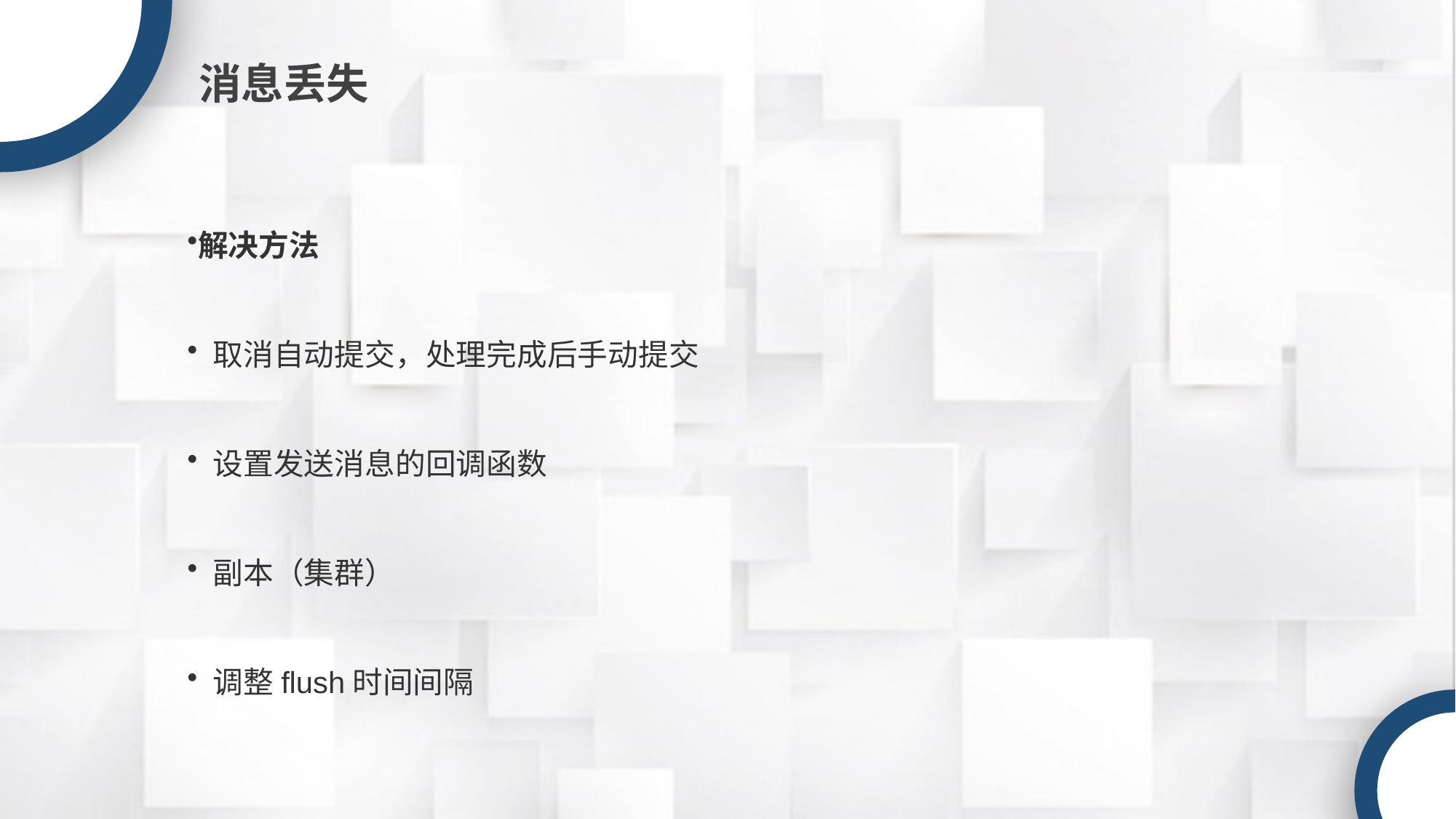

消息丢失

解决方法

 取消自动提交，处理完成后手动提交

 设置发送消息的回调函数

 副本（集群）

 调整flush时间间隔